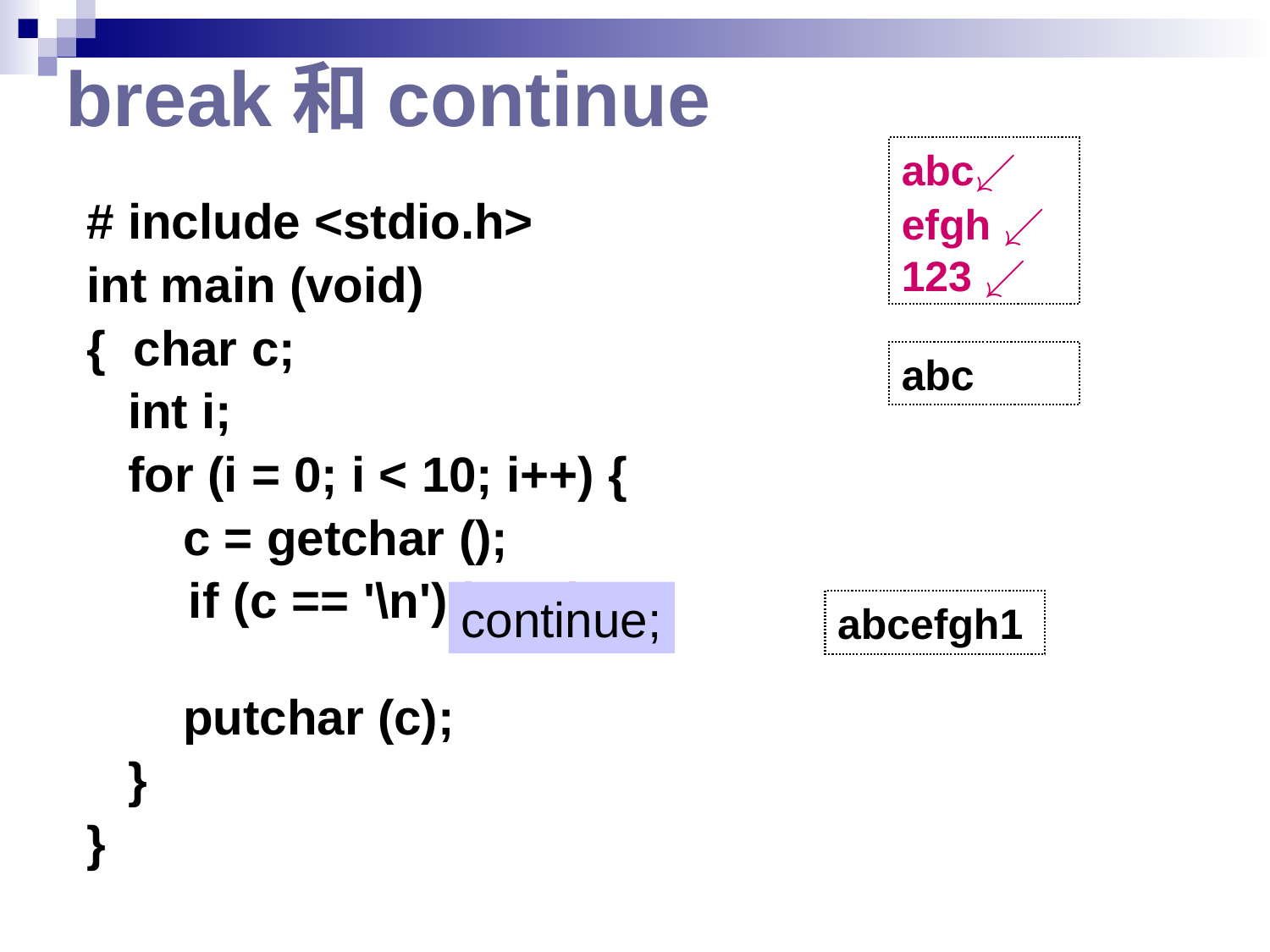

# break和continue
abc↙
efgh ↙
123 ↙
# include <stdio.h>
int main (void)
{  char c;
   int i;
   for (i = 0; i < 10; i++) {
       c = getchar ();
       if (c == '\n') break;
       putchar (c);
   }
}
abc
continue;
abcefgh1